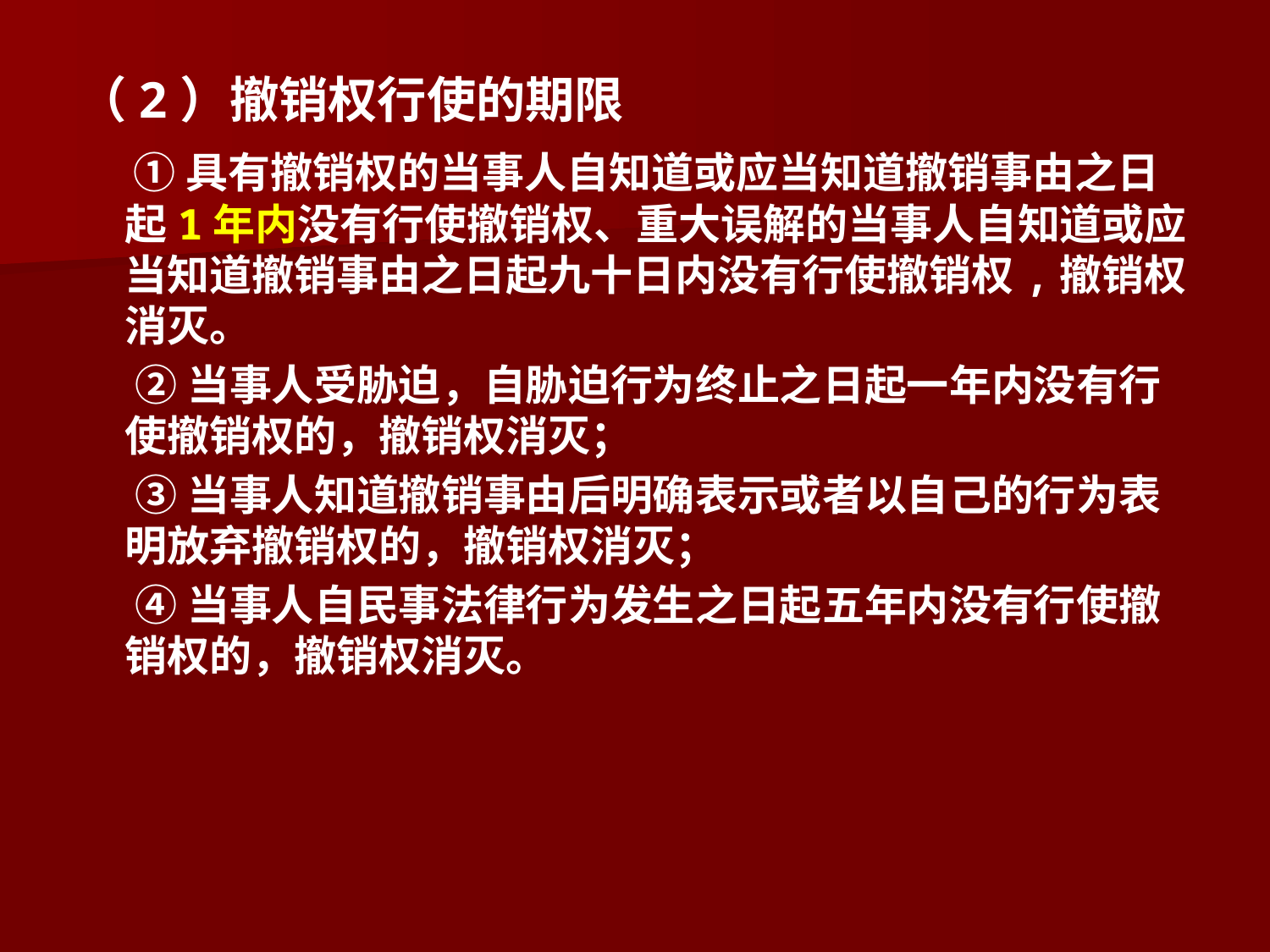

（2）撤销权行使的期限
     ①具有撤销权的当事人自知道或应当知道撤销事由之日起1年内没有行使撤销权、重大误解的当事人自知道或应当知道撤销事由之日起九十日内没有行使撤销权,撤销权消灭。
      ②当事人受胁迫，自胁迫行为终止之日起一年内没有行使撤销权的，撤销权消灭；
      ③当事人知道撤销事由后明确表示或者以自己的行为表明放弃撤销权的，撤销权消灭；
      ④当事人自民事法律行为发生之日起五年内没有行使撤销权的，撤销权消灭。

24